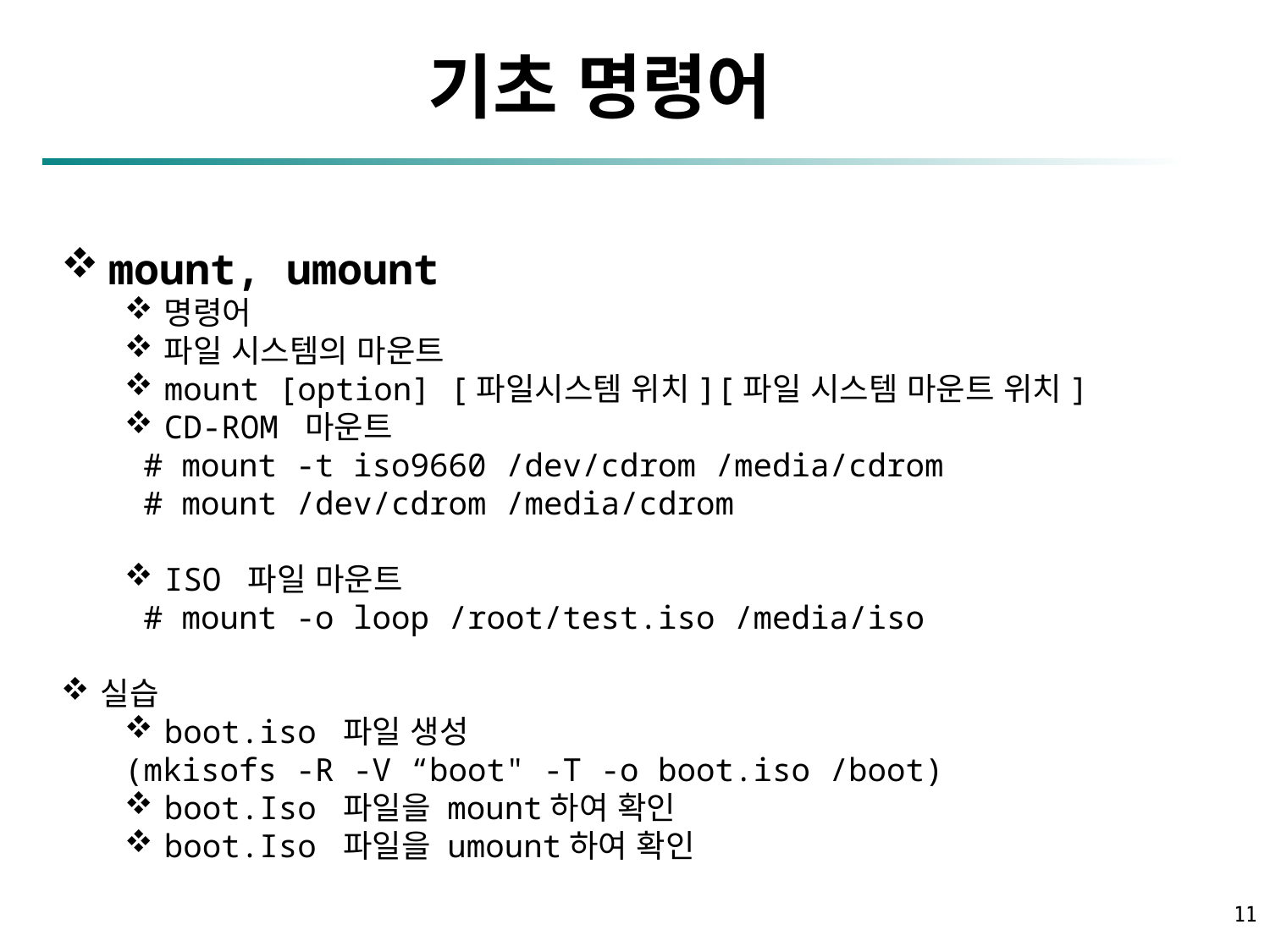

파일 편집 : VI 에디터
기초 명령어
mount, umount
명령어
파일 시스템의 마운트
mount [option] [파일시스템 위치][파일 시스템 마운트 위치]
CD-ROM 마운트
 # mount -t iso9660 /dev/cdrom /media/cdrom
 # mount /dev/cdrom /media/cdrom

ISO 파일 마운트
 # mount -o loop /root/test.iso /media/iso

실습
boot.iso 파일 생성
(mkisofs -R -V “boot" -T -o boot.iso /boot)
boot.Iso 파일을 mount하여 확인
boot.Iso 파일을 umount하여 확인

11